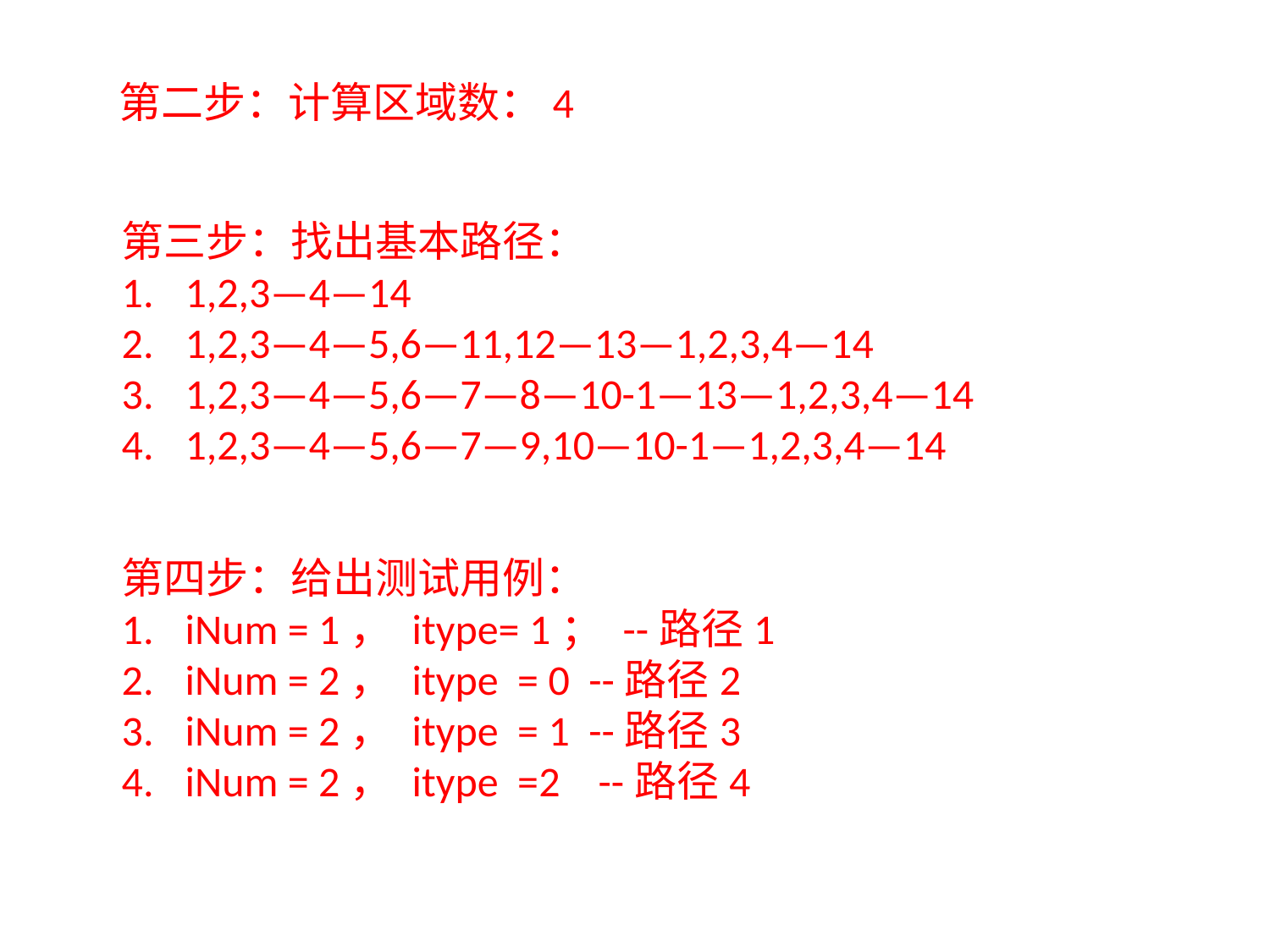

第二步：计算区域数：4
第三步：找出基本路径：
1,2,3—4—14
1,2,3—4—5,6—11,12—13—1,2,3,4—14
1,2,3—4—5,6—7—8—10-1—13—1,2,3,4—14
1,2,3—4—5,6—7—9,10—10-1—1,2,3,4—14

第四步：给出测试用例：
iNum = 1， itype= 1； --路径1
iNum = 2， itype  = 0  --路径2
iNum = 2， itype  = 1  --路径3
iNum = 2， itype  =2    --路径4